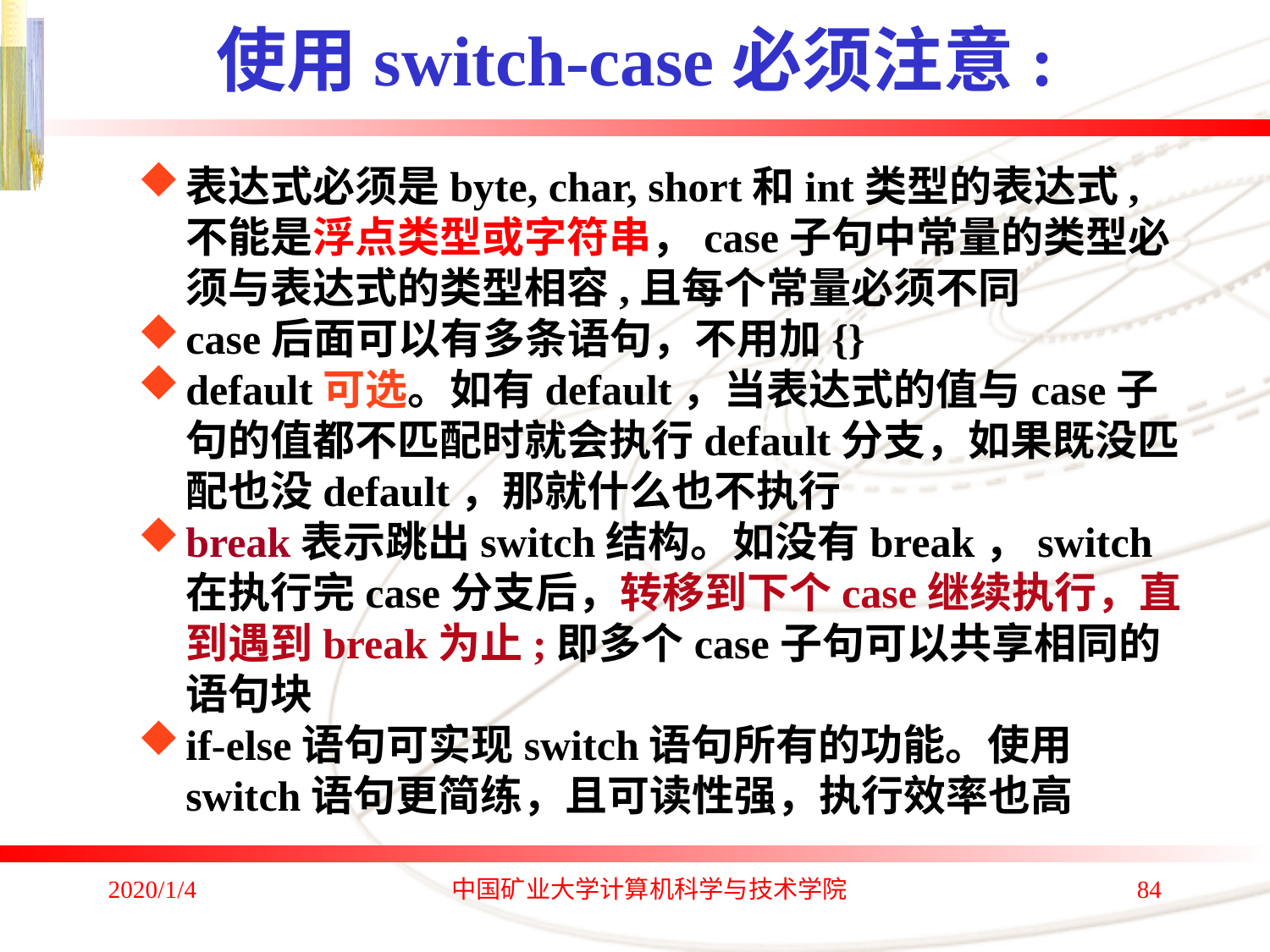

# 使用switch-case必须注意:
表达式必须是byte, char, short和int类型的表达式, 不能是浮点类型或字符串，case子句中常量的类型必须与表达式的类型相容,且每个常量必须不同
case后面可以有多条语句，不用加{}
default可选。如有default，当表达式的值与case子句的值都不匹配时就会执行default分支，如果既没匹配也没default，那就什么也不执行
break表示跳出switch结构。如没有break，switch在执行完case分支后，转移到下个case继续执行，直到遇到break为止;即多个case子句可以共享相同的语句块
if-else语句可实现switch语句所有的功能。使用switch语句更简练，且可读性强，执行效率也高

2020/1/4
中国矿业大学计算机科学与技术学院
84